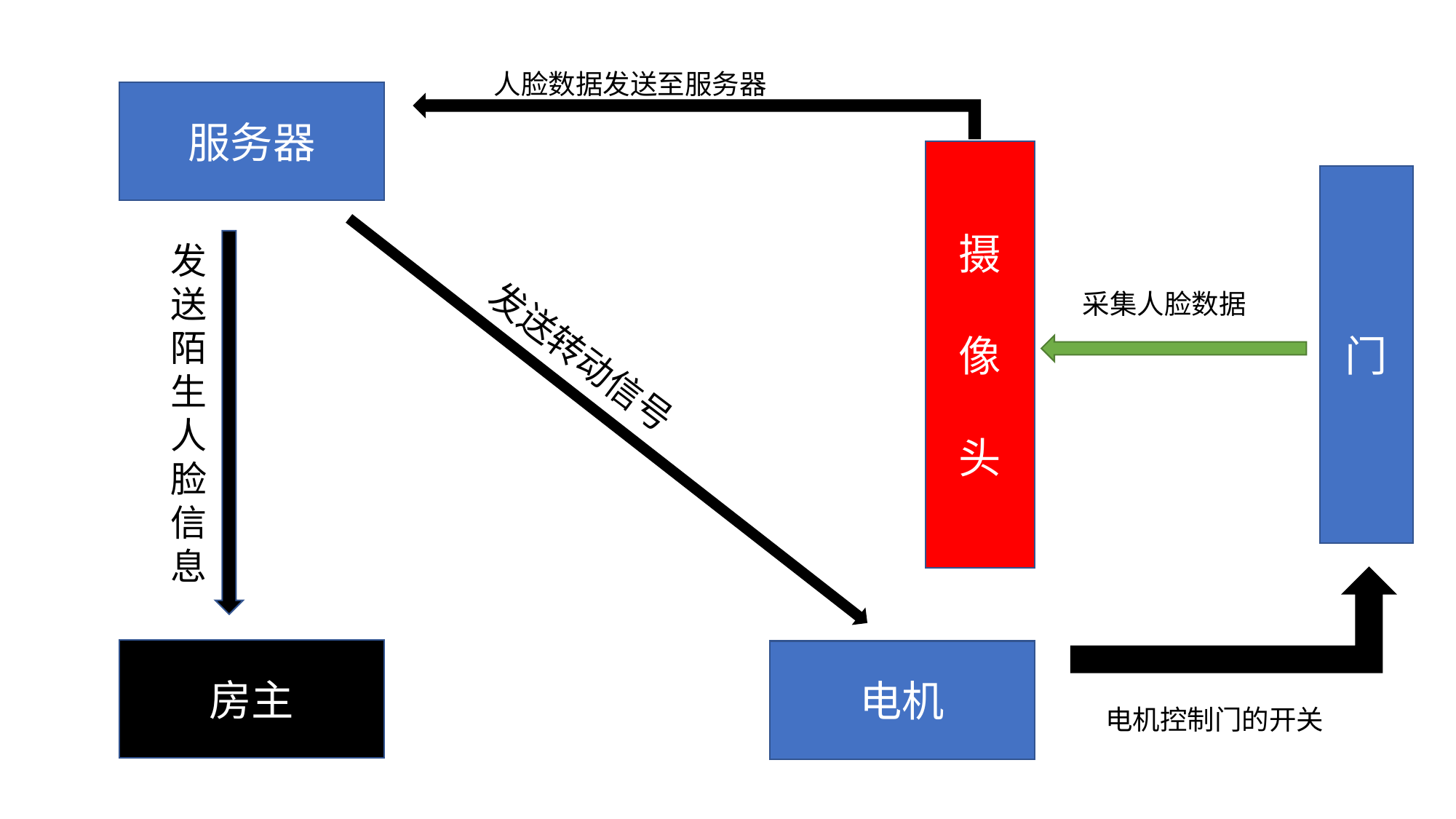

人脸数据发送至服务器
服务器
摄

像

头
门

发
送
陌
生
人
脸
信
息
采集人脸数据

发送转动信号

房主
电机
电机控制门的开关